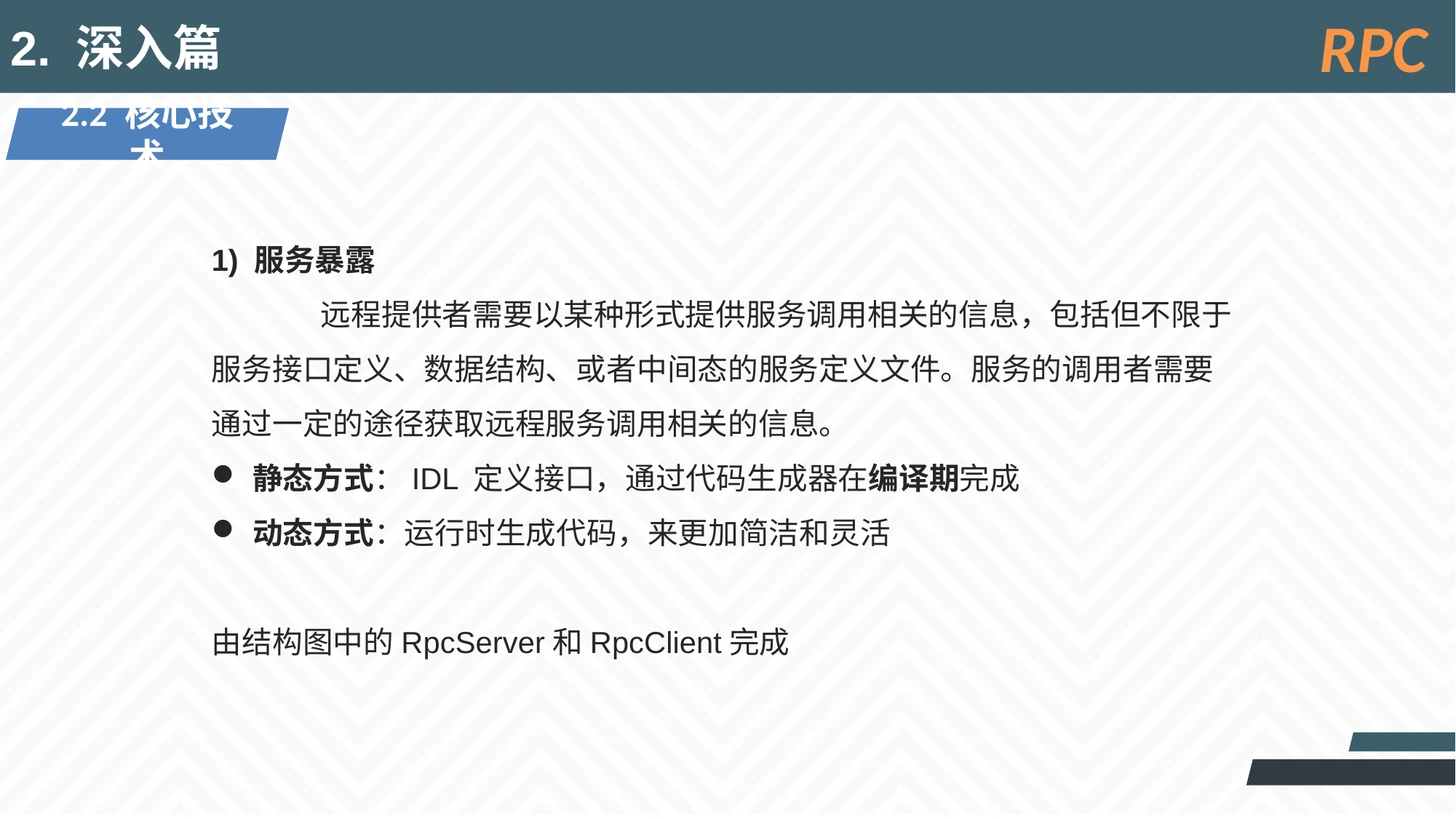

2. 深入篇
RPC
2.2 核心技术
1) 服务暴露
	远程提供者需要以某种形式提供服务调用相关的信息，包括但不限于服务接口定义、数据结构、或者中间态的服务定义文件。服务的调用者需要通过一定的途径获取远程服务调用相关的信息。
静态方式：IDL 定义接口，通过代码生成器在编译期完成
动态方式：运行时生成代码，来更加简洁和灵活

由结构图中的RpcServer和RpcClient完成